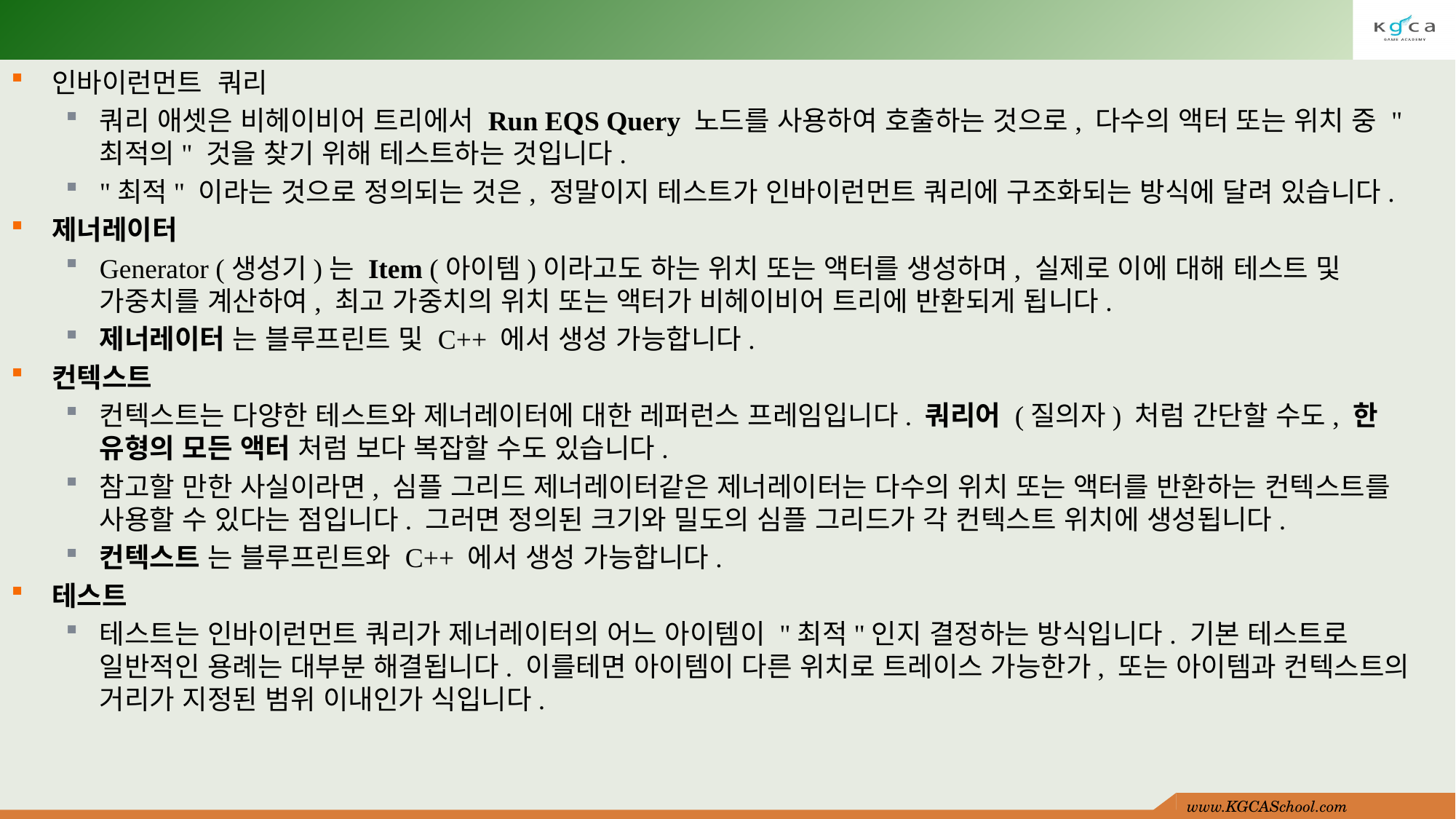

#
인바이런먼트  쿼리
쿼리 애셋은 비헤이비어 트리에서 Run EQS Query 노드를 사용하여 호출하는 것으로, 다수의 액터 또는 위치 중 "최적의" 것을 찾기 위해 테스트하는 것입니다.
"최적" 이라는 것으로 정의되는 것은, 정말이지 테스트가 인바이런먼트 쿼리에 구조화되는 방식에 달려 있습니다.
제너레이터
Generator (생성기)는 Item (아이템)이라고도 하는 위치 또는 액터를 생성하며, 실제로 이에 대해 테스트 및 가중치를 계산하여, 최고 가중치의 위치 또는 액터가 비헤이비어 트리에 반환되게 됩니다.
제너레이터 는 블루프린트 및 C++ 에서 생성 가능합니다.
컨텍스트
컨텍스트는 다양한 테스트와 제너레이터에 대한 레퍼런스 프레임입니다. 쿼리어 (질의자) 처럼 간단할 수도, 한 유형의 모든 액터 처럼 보다 복잡할 수도 있습니다.
참고할 만한 사실이라면, 심플 그리드 제너레이터같은 제너레이터는 다수의 위치 또는 액터를 반환하는 컨텍스트를 사용할 수 있다는 점입니다. 그러면 정의된 크기와 밀도의 심플 그리드가 각 컨텍스트 위치에 생성됩니다.
컨텍스트 는 블루프린트와 C++ 에서 생성 가능합니다.
테스트
테스트는 인바이런먼트 쿼리가 제너레이터의 어느 아이템이 "최적"인지 결정하는 방식입니다. 기본 테스트로 일반적인 용례는 대부분 해결됩니다. 이를테면 아이템이 다른 위치로 트레이스 가능한가, 또는 아이템과 컨텍스트의 거리가 지정된 범위 이내인가 식입니다.